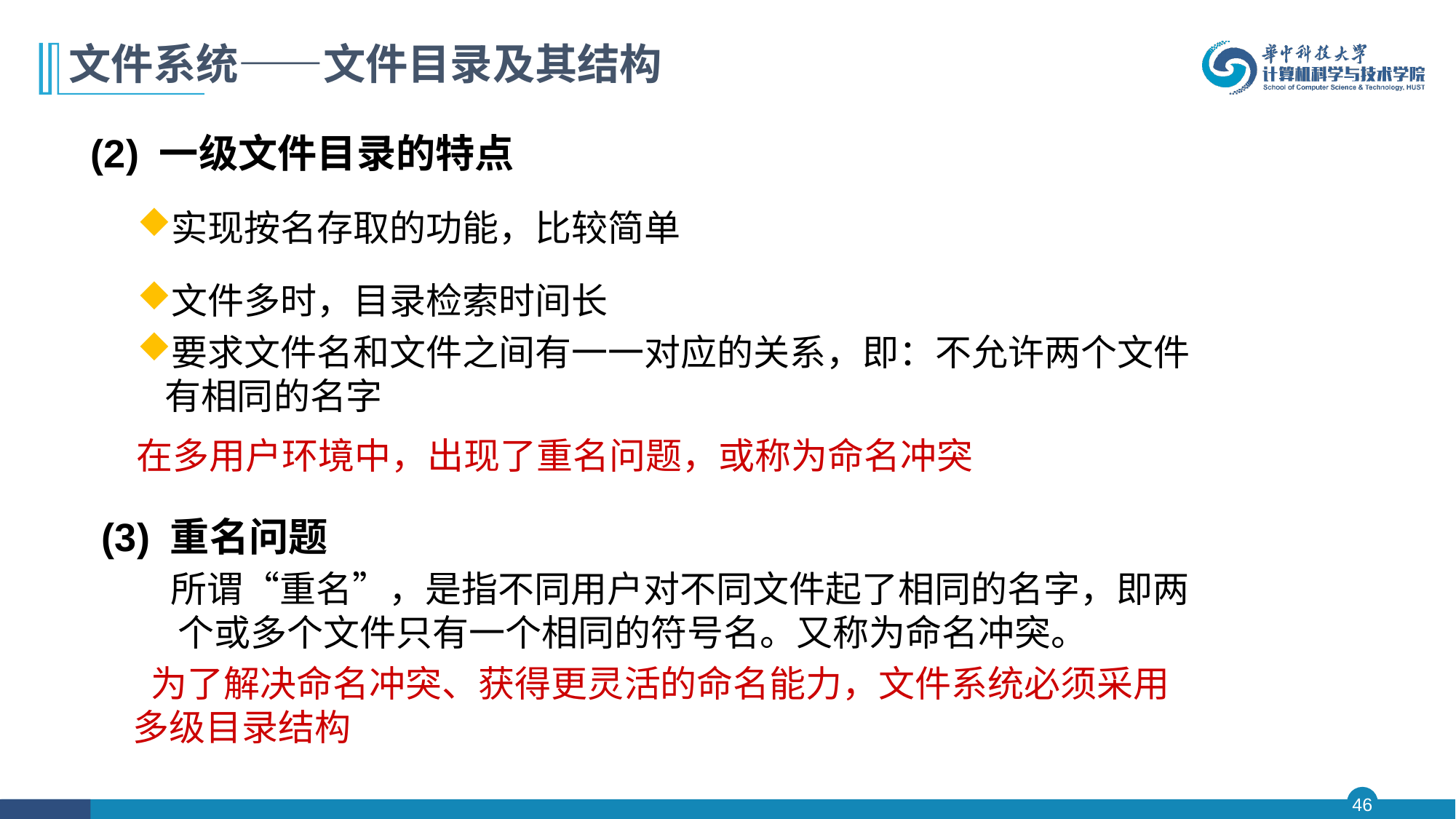

# 文件系统——文件目录及其结构
  (2) 一级文件目录的特点
实现按名存取的功能，比较简单
文件多时，目录检索时间长
要求文件名和文件之间有一一对应的关系，即：不允许两个文件有相同的名字
         在多用户环境中，出现了重名问题，或称为命名冲突
   (3) 重名问题
   所谓“重名”，是指不同用户对不同文件起了相同的名字，即两个或多个文件只有一个相同的符号名。又称为命名冲突。
         为了解决命名冲突、获得更灵活的命名能力，文件系统必须采用多级目录结构